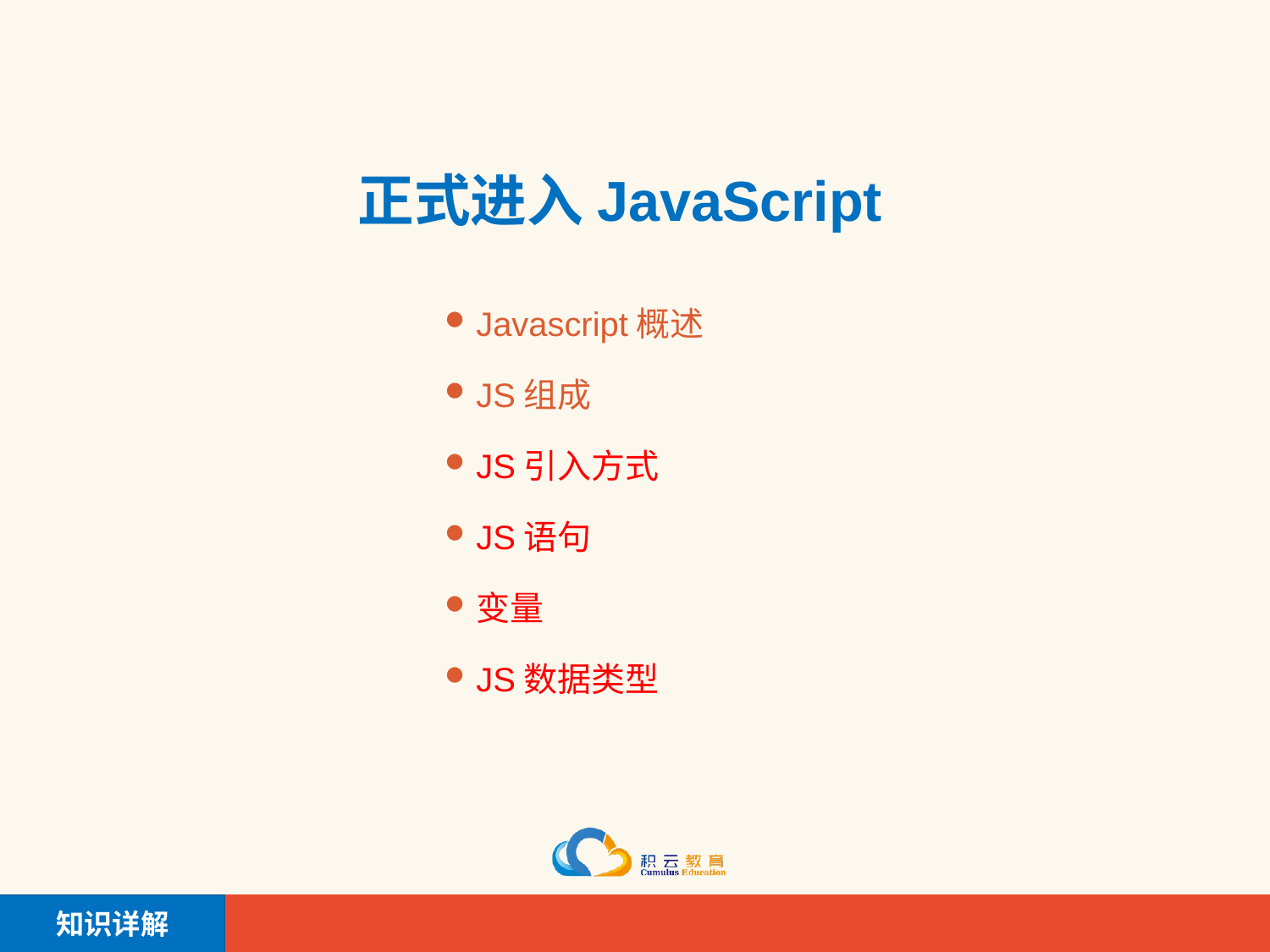

# 正式进入JavaScript
Javascript概述
JS组成
JS引入方式
JS语句
变量
JS数据类型